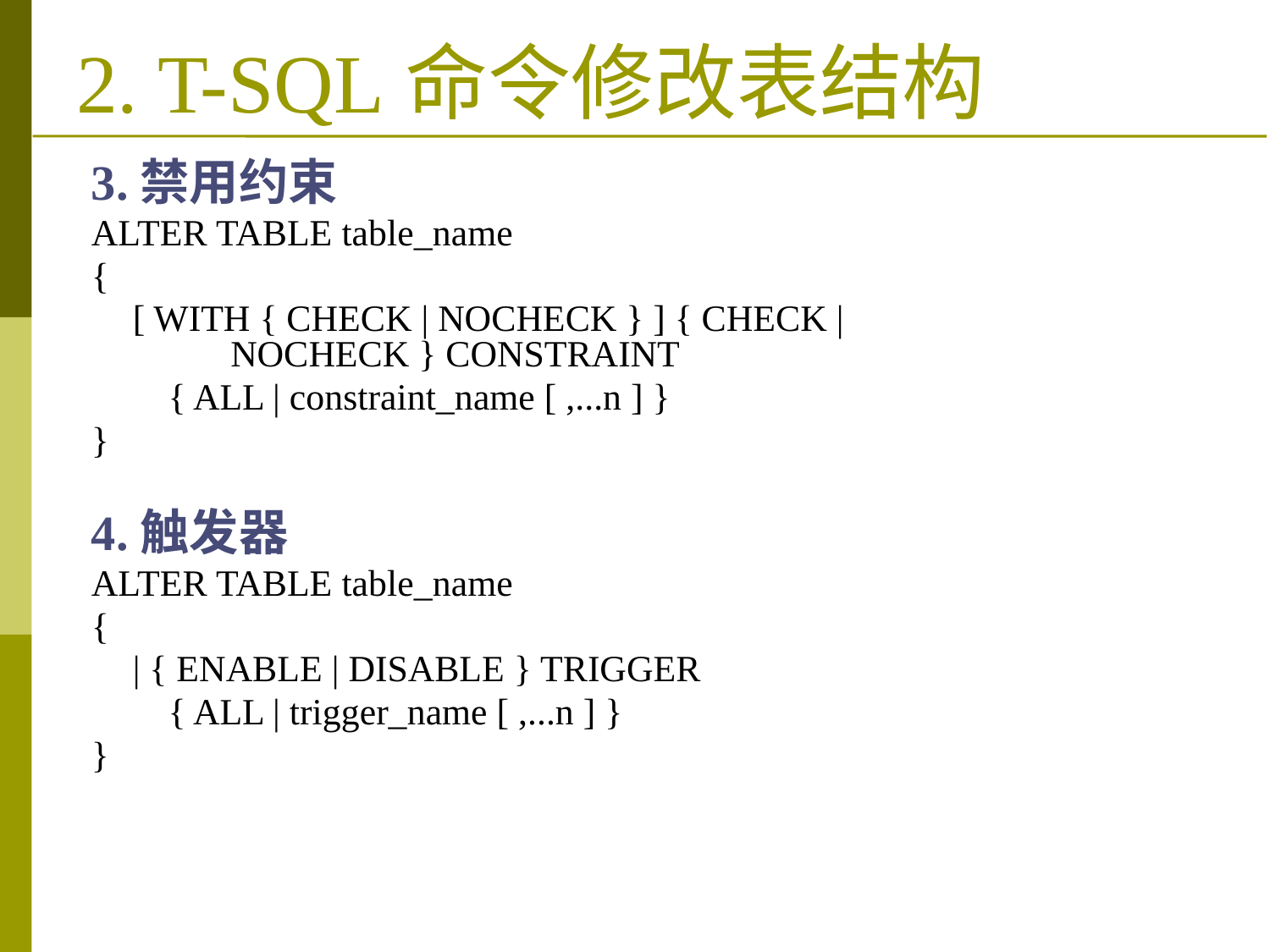

3.禁用约束
ALTER TABLE table_name
{
    [ WITH { CHECK | NOCHECK } ] { CHECK |
               NOCHECK } CONSTRAINT
        { ALL | constraint_name [ ,...n ] }
}

4.触发器
ALTER TABLE table_name
{
    | { ENABLE | DISABLE } TRIGGER
        { ALL | trigger_name [ ,...n ] }
}
# 2. T-SQL命令修改表结构